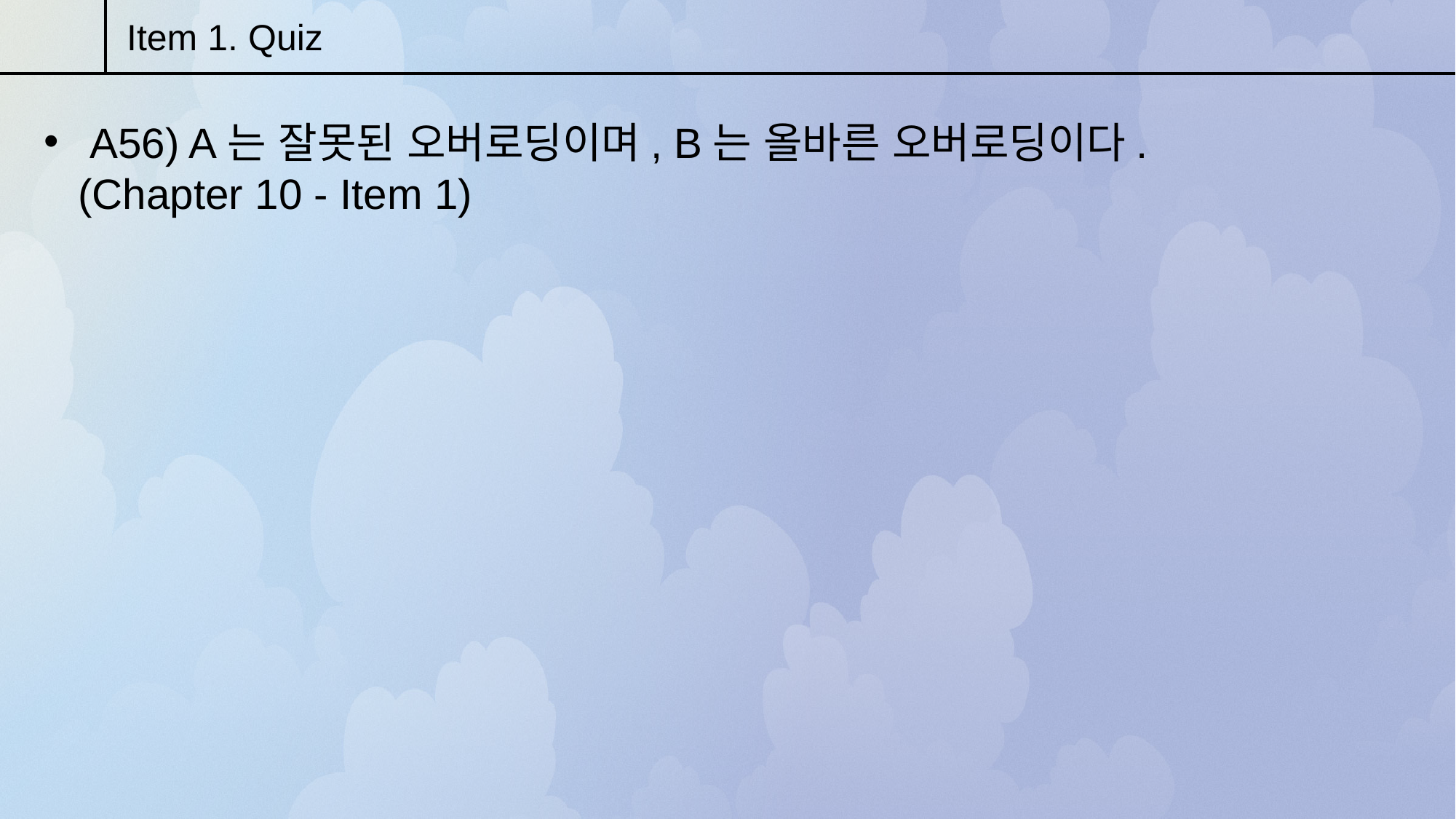

Item 1. Quiz
 A56) A는 잘못된 오버로딩이며, B는 올바른 오버로딩이다. (Chapter 10 - Item 1)